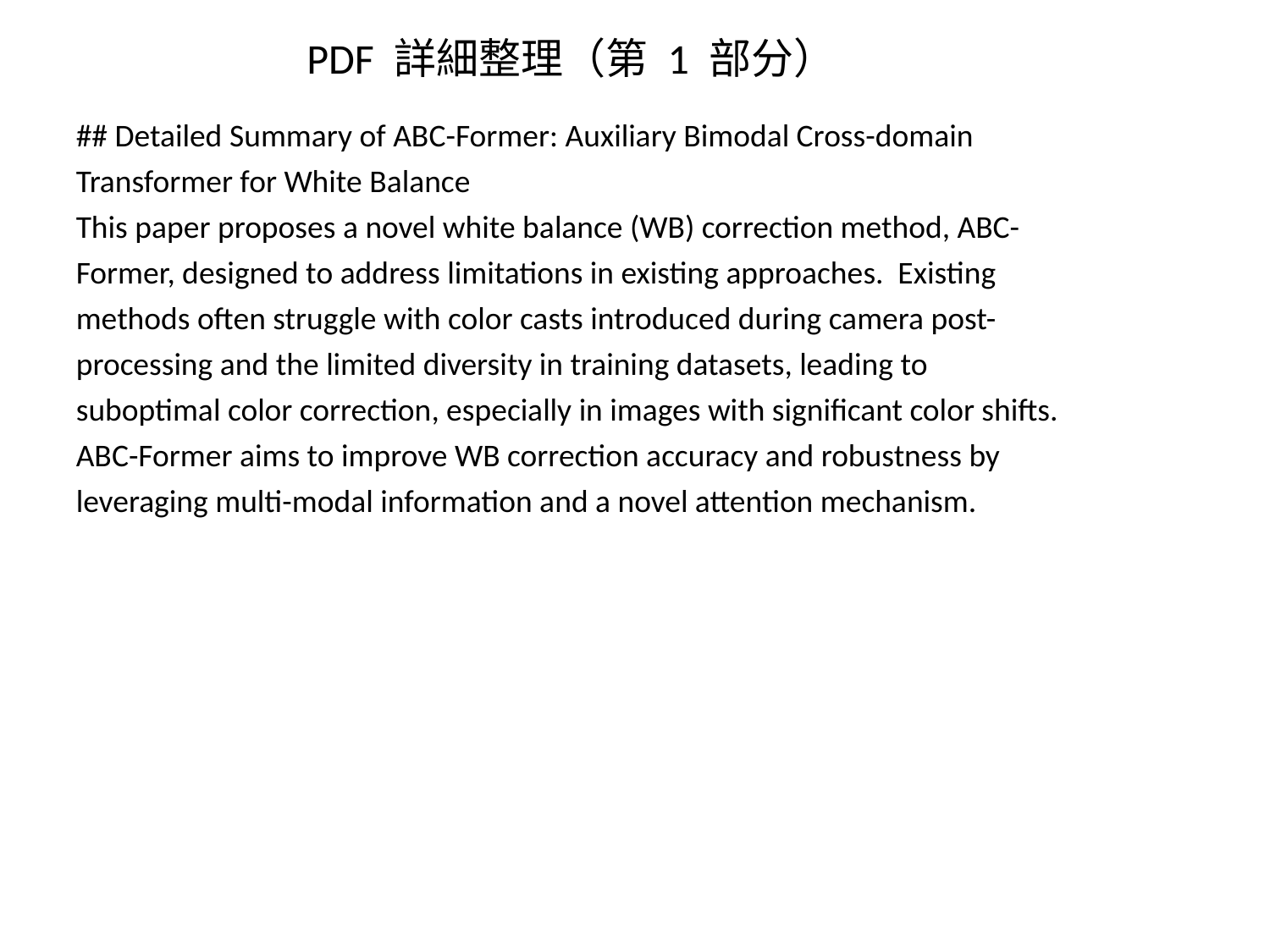

PDF 詳細整理（第 1 部分）

## Detailed Summary of ABC-Former: Auxiliary Bimodal Cross-domain Transformer for White Balance This paper proposes a novel white balance (WB) correction method, ABC-Former, designed to address limitations in existing approaches.  Existing methods often struggle with color casts introduced during camera post-processing and the limited diversity in training datasets, leading to suboptimal color correction, especially in images with significant color shifts.  ABC-Former aims to improve WB correction accuracy and robustness by leveraging multi-modal information and a novel attention mechanism.